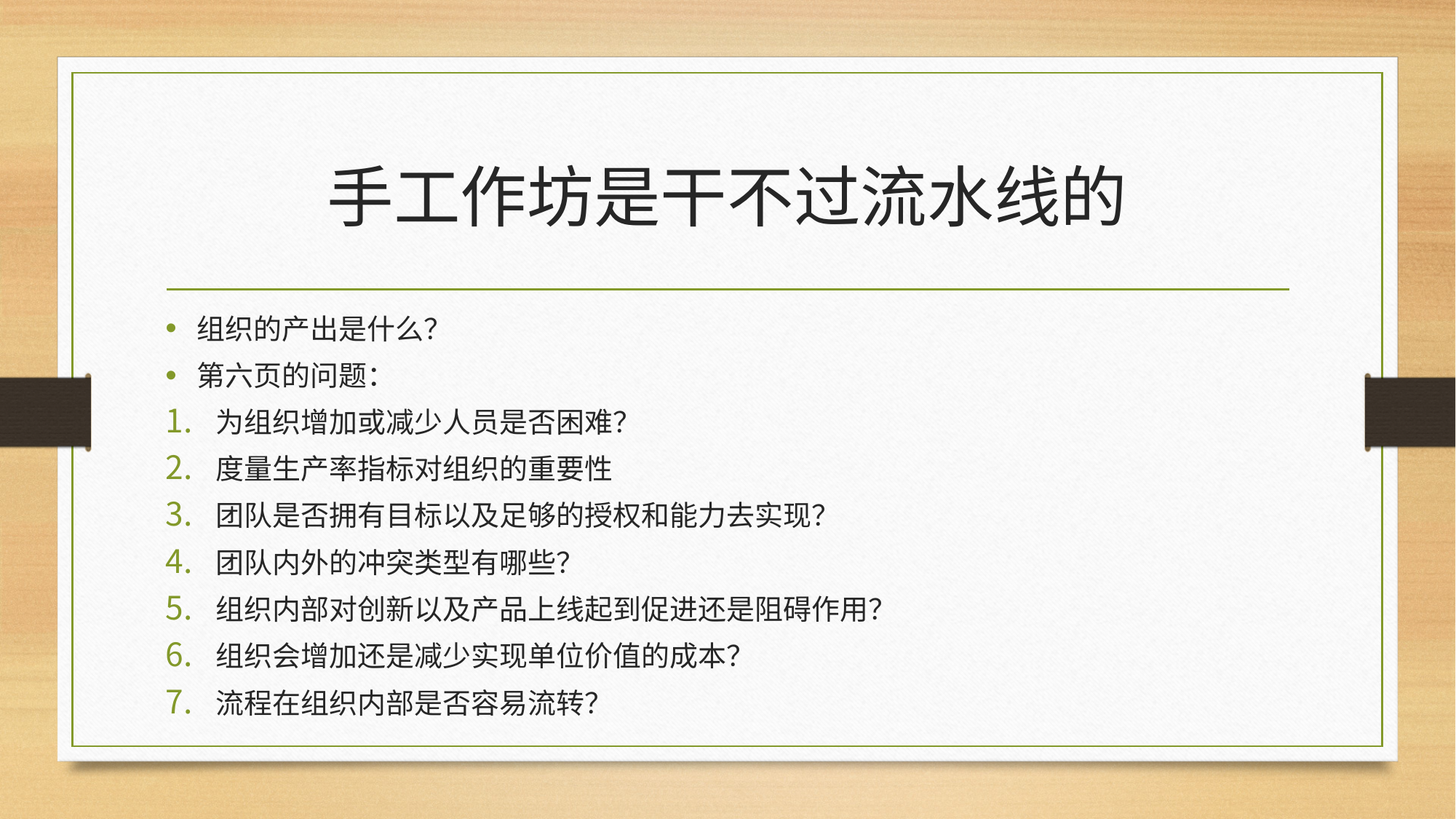

# 手工作坊是干不过流水线的
组织的产出是什么？
第六页的问题：
为组织增加或减少人员是否困难？
度量生产率指标对组织的重要性
团队是否拥有目标以及足够的授权和能力去实现？
团队内外的冲突类型有哪些？
组织内部对创新以及产品上线起到促进还是阻碍作用？
组织会增加还是减少实现单位价值的成本？
流程在组织内部是否容易流转？